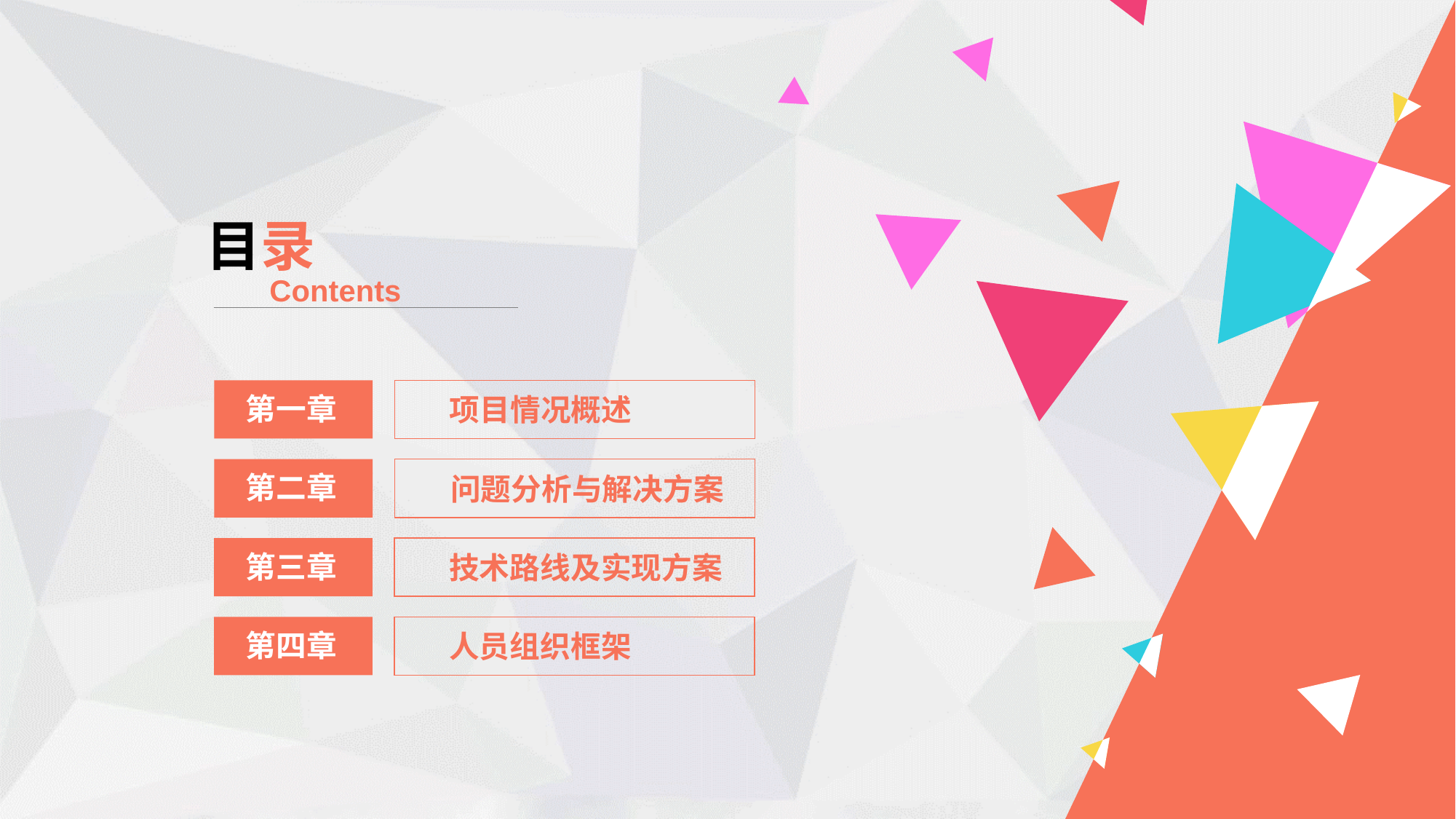

目录
Contents

第一章
项目情况概述

第二章
  问题分析与解决方案

第三章
技术路线及实现方案

第四章
人员组织框架